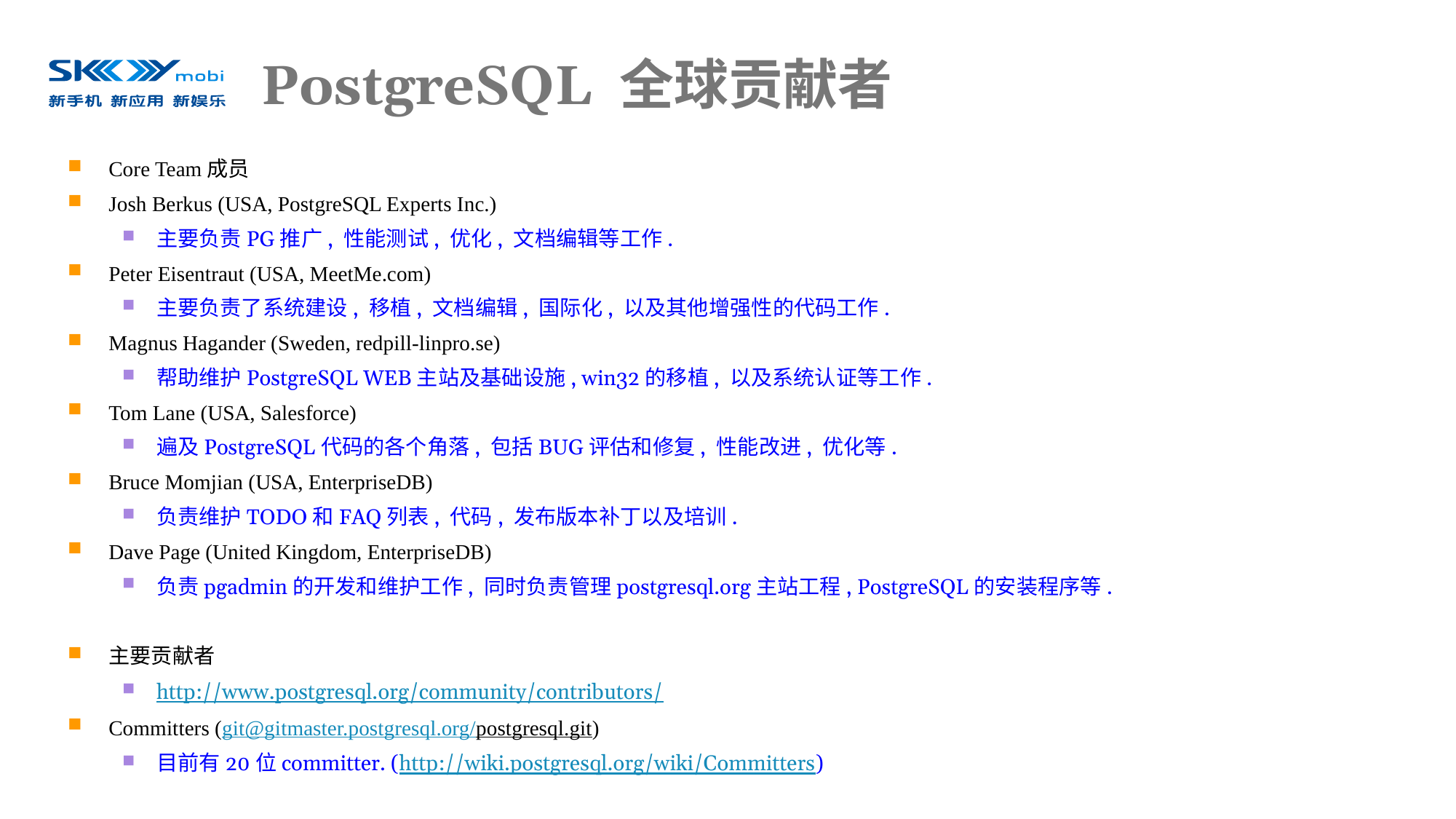

# PostgreSQL 全球贡献者
Core Team成员
Josh Berkus (USA, PostgreSQL Experts Inc.)
主要负责PG推广, 性能测试, 优化, 文档编辑等工作.
Peter Eisentraut (USA, MeetMe.com)
主要负责了系统建设, 移植, 文档编辑, 国际化, 以及其他增强性的代码工作.
Magnus Hagander (Sweden, redpill-linpro.se)
帮助维护PostgreSQL WEB主站及基础设施, win32的移植, 以及系统认证等工作.
Tom Lane (USA, Salesforce)
遍及PostgreSQL代码的各个角落, 包括BUG评估和修复, 性能改进, 优化等.
Bruce Momjian (USA, EnterpriseDB)
负责维护TODO和FAQ列表, 代码, 发布版本补丁以及培训.
Dave Page (United Kingdom, EnterpriseDB)
负责pgadmin的开发和维护工作, 同时负责管理postgresql.org主站工程, PostgreSQL的安装程序等.

主要贡献者
http://www.postgresql.org/community/contributors/
Committers (git@gitmaster.postgresql.org/postgresql.git)
目前有20位committer. (http://wiki.postgresql.org/wiki/Committers)